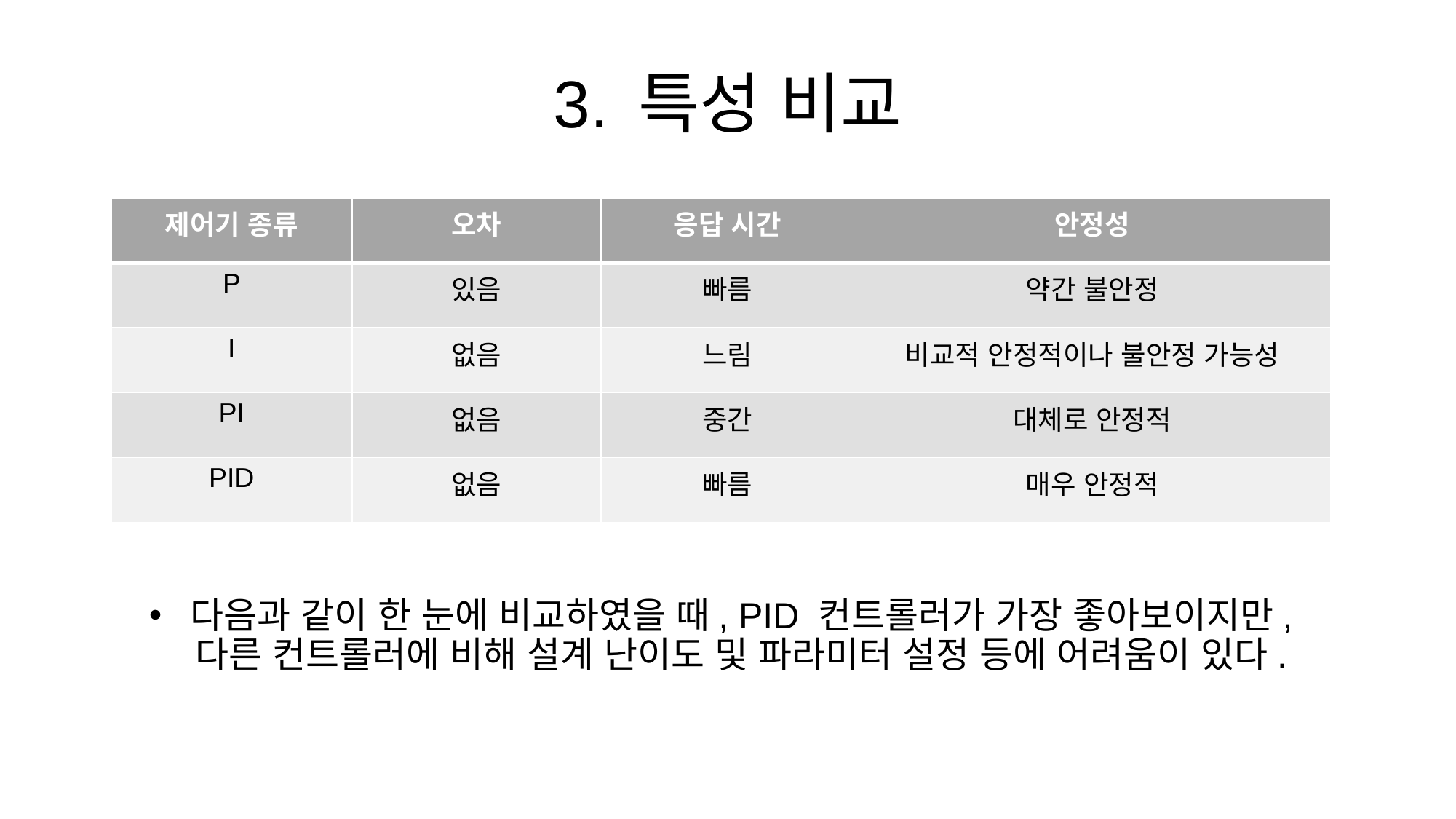

# 3. 특성 비교
| 제어기 종류 | 오차 | 응답 시간 | 안정성 |
| --- | --- | --- | --- |
| P | 있음 | 빠름 | 약간 불안정 |
| I | 없음 | 느림 | 비교적 안정적이나 불안정 가능성 |
| PI | 없음 | 중간 | 대체로 안정적 |
| PID | 없음 | 빠름 | 매우 안정적 |
다음과 같이 한 눈에 비교하였을 때, PID 컨트롤러가 가장 좋아보이지만, 다른 컨트롤러에 비해 설계 난이도 및 파라미터 설정 등에 어려움이 있다.